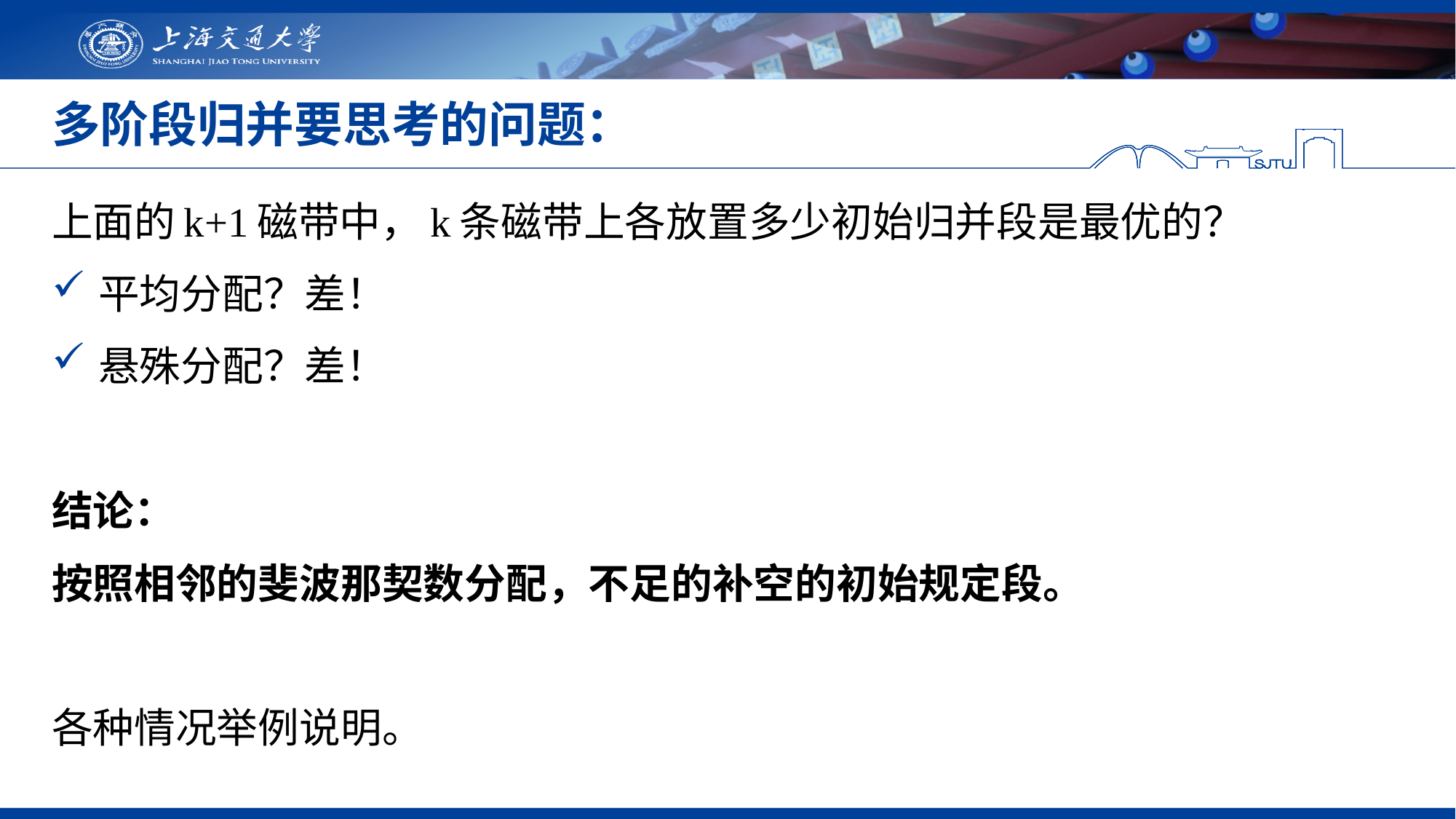

# 多阶段归并要思考的问题：
上面的k+1磁带中，k条磁带上各放置多少初始归并段是最优的？
 平均分配？差！
 悬殊分配？差！

结论：
按照相邻的斐波那契数分配，不足的补空的初始规定段。

各种情况举例说明。